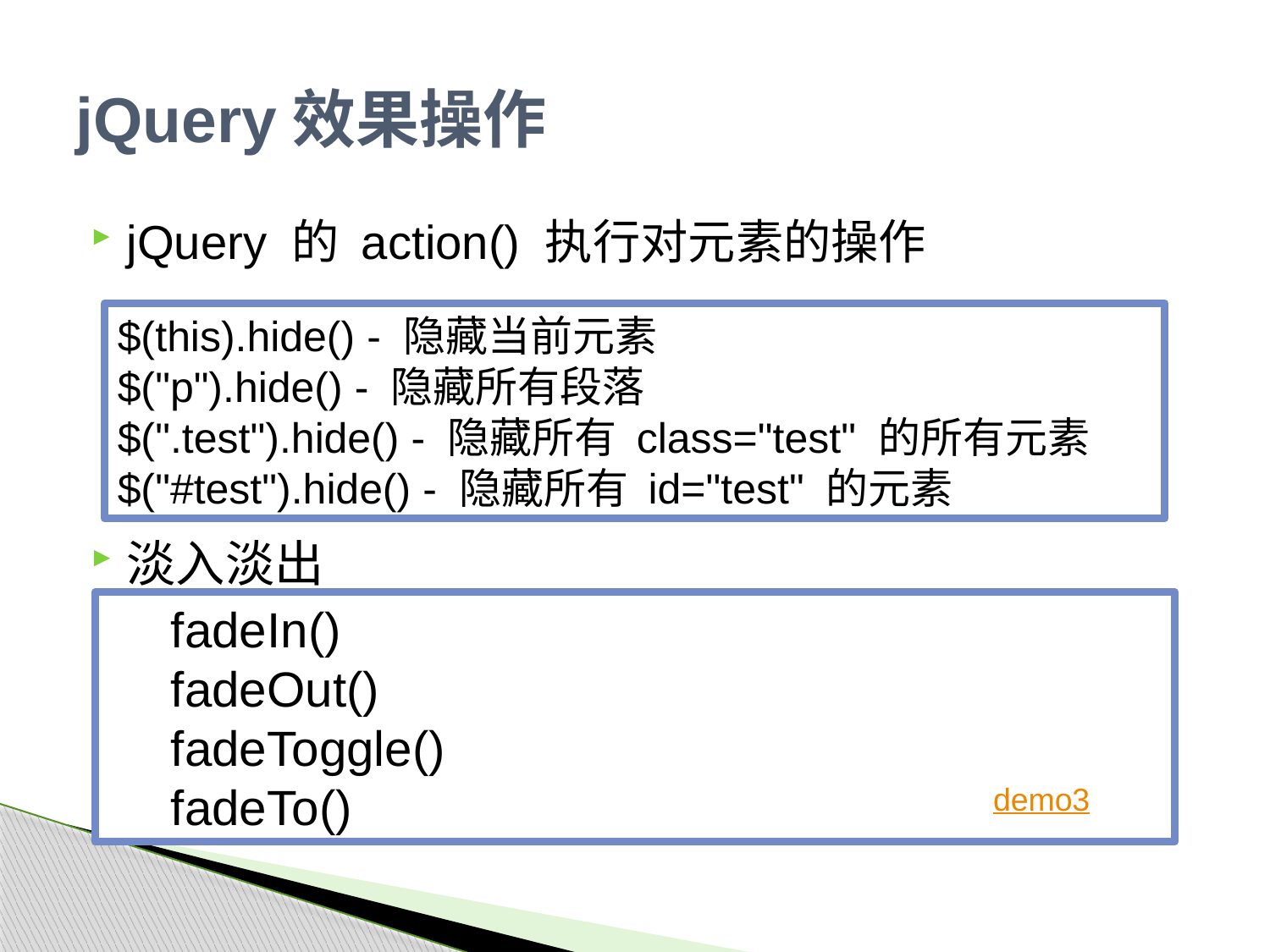

# jQuery效果操作
jQuery 的 action() 执行对元素的操作

淡入淡出

$(this).hide() - 隐藏当前元素
$("p").hide() - 隐藏所有段落
$(".test").hide() - 隐藏所有 class="test" 的所有元素
$("#test").hide() - 隐藏所有 id="test" 的元素
fadeIn()
fadeOut()
fadeToggle()
fadeTo()
demo3